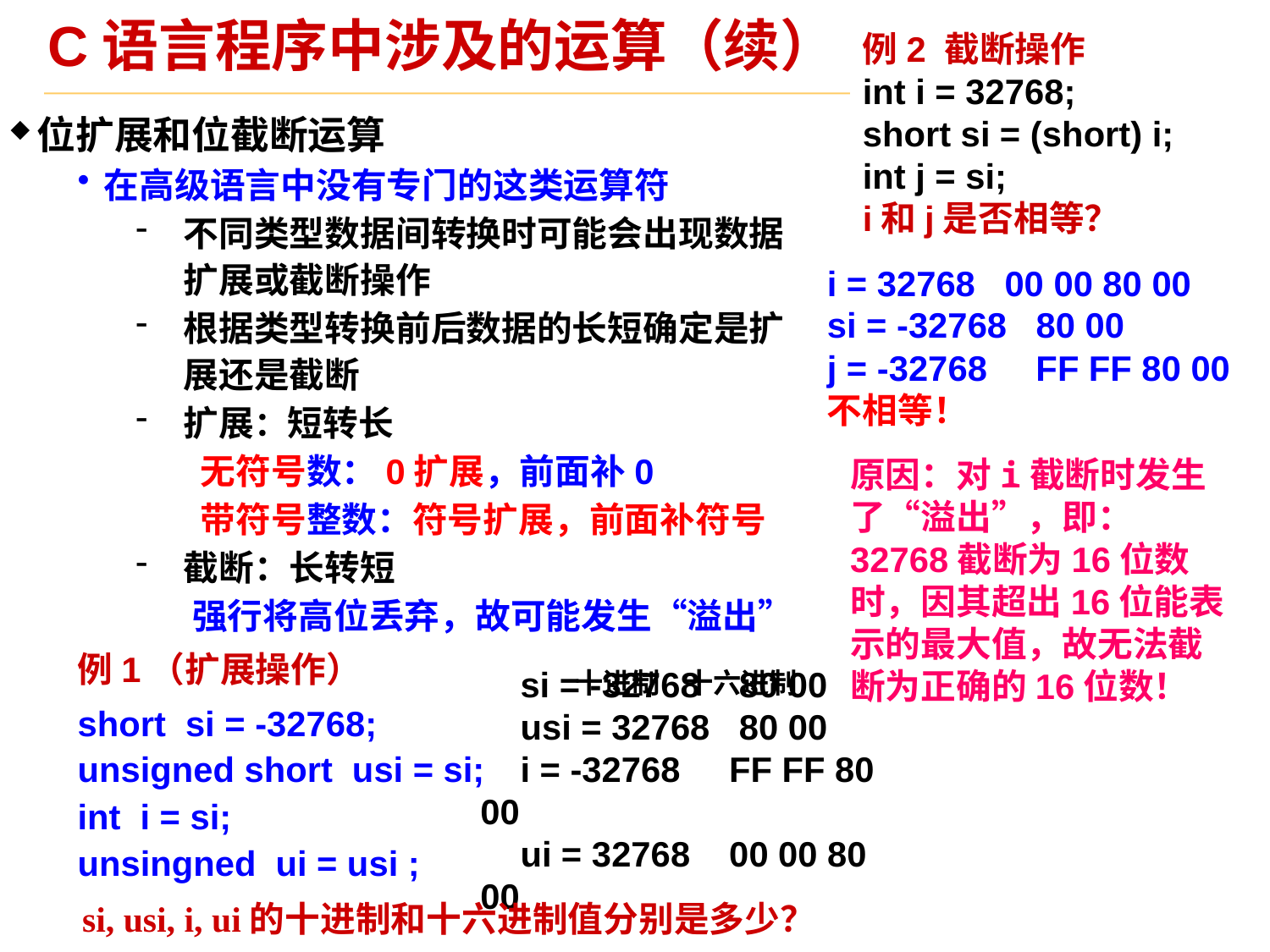

# C语言程序中涉及的运算（续）
例2 截断操作
int i = 32768;
short si = (short) i;
int j = si;
i和j是否相等？
位扩展和位截断运算
在高级语言中没有专门的这类运算符
不同类型数据间转换时可能会出现数据扩展或截断操作
根据类型转换前后数据的长短确定是扩展还是截断
扩展：短转长
       无符号数：0扩展，前面补0
       带符号整数：符号扩展，前面补符号
截断：长转短
      强行将高位丢弃，故可能发生“溢出”
例1（扩展操作）
short  si = -32768;
unsigned short  usi = si;
int  i = si;
unsingned  ui = usi ;
i = 32768   00 00 80 00
si = -32768   80 00
j = -32768     FF FF 80 00
不相等！
原因：对i截断时发生了“溢出”，即：32768截断为16位数时，因其超出16位能表示的最大值，故无法截断为正确的16位数！
十进制    十六进制
si = -32768    80 00
usi = 32768   80 00
i = -32768     FF FF 80 00
ui = 32768    00 00 80 00
si, usi, i, ui的十进制和十六进制值分别是多少？
6